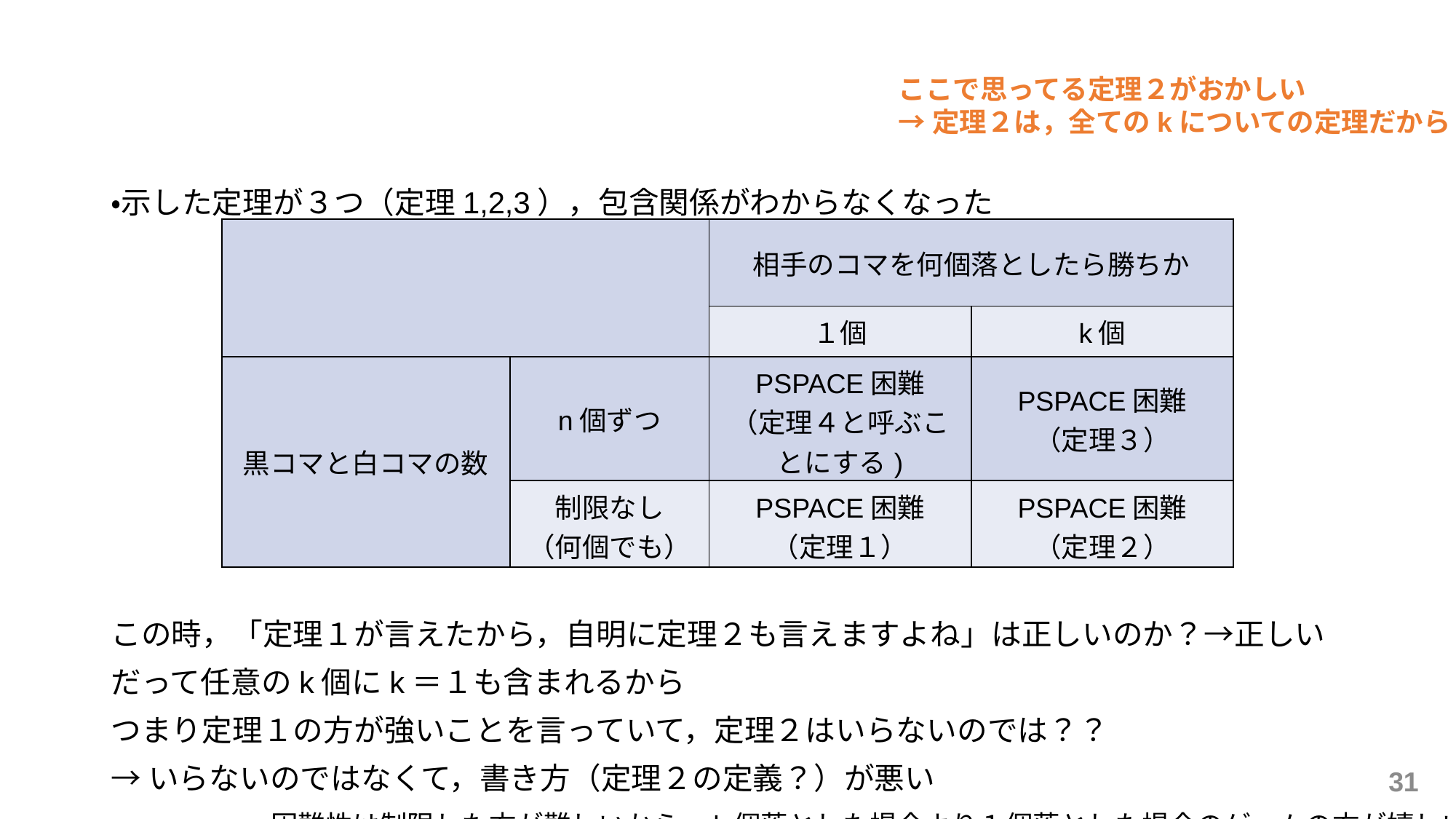

#
ここで思ってる定理２がおかしい
→定理２は，全てのkについての定理だから
・示した定理が３つ（定理1,2,3），包含関係がわからなくなった

この時，「定理１が言えたから，自明に定理２も言えますよね」は正しいのか？→正しい
だって任意のk個にk＝１も含まれるから
つまり定理１の方が強いことを言っていて，定理２はいらないのでは？？
→いらないのではなくて，書き方（定理２の定義？）が悪い
|  |  | 相手のコマを何個落としたら勝ちか |  |
| --- | --- | --- | --- |
|  |  | １個 | k個 |
| 黒コマと白コマの数 | n個ずつ | PSPACE困難 （定理４と呼ぶことにする) | PSPACE困難 （定理３） |
|  | 制限なし （何個でも） | PSPACE困難 （定理１） | PSPACE困難 （定理２） |
31
・困難性は制限した方が難しいから，k個落とした場合より１個落とした場合のゲームの方が嬉しい？
・k個のときが１個の時を含むのかわからない，包含関係？
・主結果の立場がわからない，主結果なのか？並列？劣化？